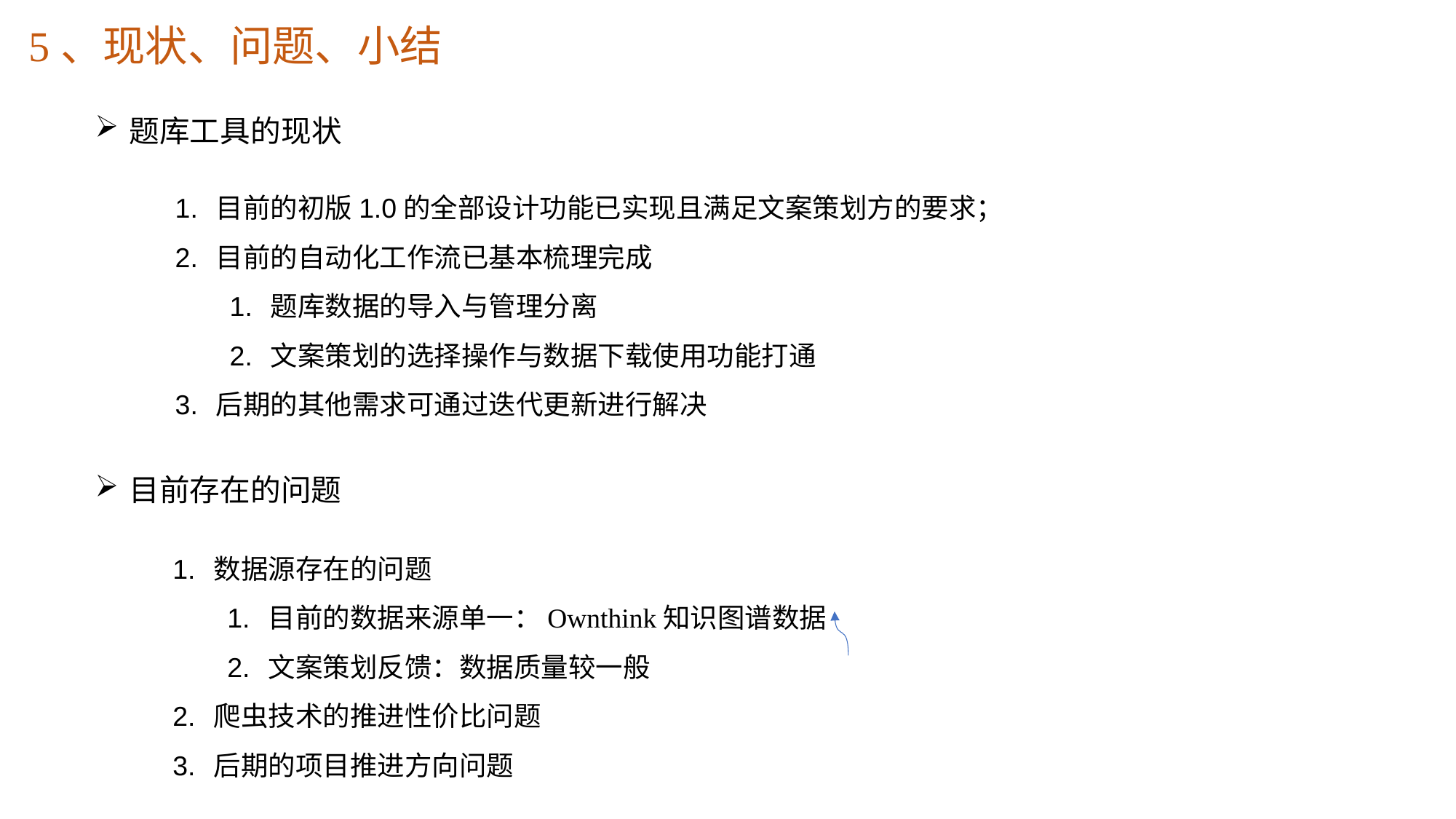

5、现状、问题、小结
题库工具的现状
目前的初版1.0的全部设计功能已实现且满足文案策划方的要求；
目前的自动化工作流已基本梳理完成
题库数据的导入与管理分离
文案策划的选择操作与数据下载使用功能打通
后期的其他需求可通过迭代更新进行解决
目前存在的问题
数据源存在的问题
目前的数据来源单一：Ownthink知识图谱数据
文案策划反馈：数据质量较一般
爬虫技术的推进性价比问题
后期的项目推进方向问题